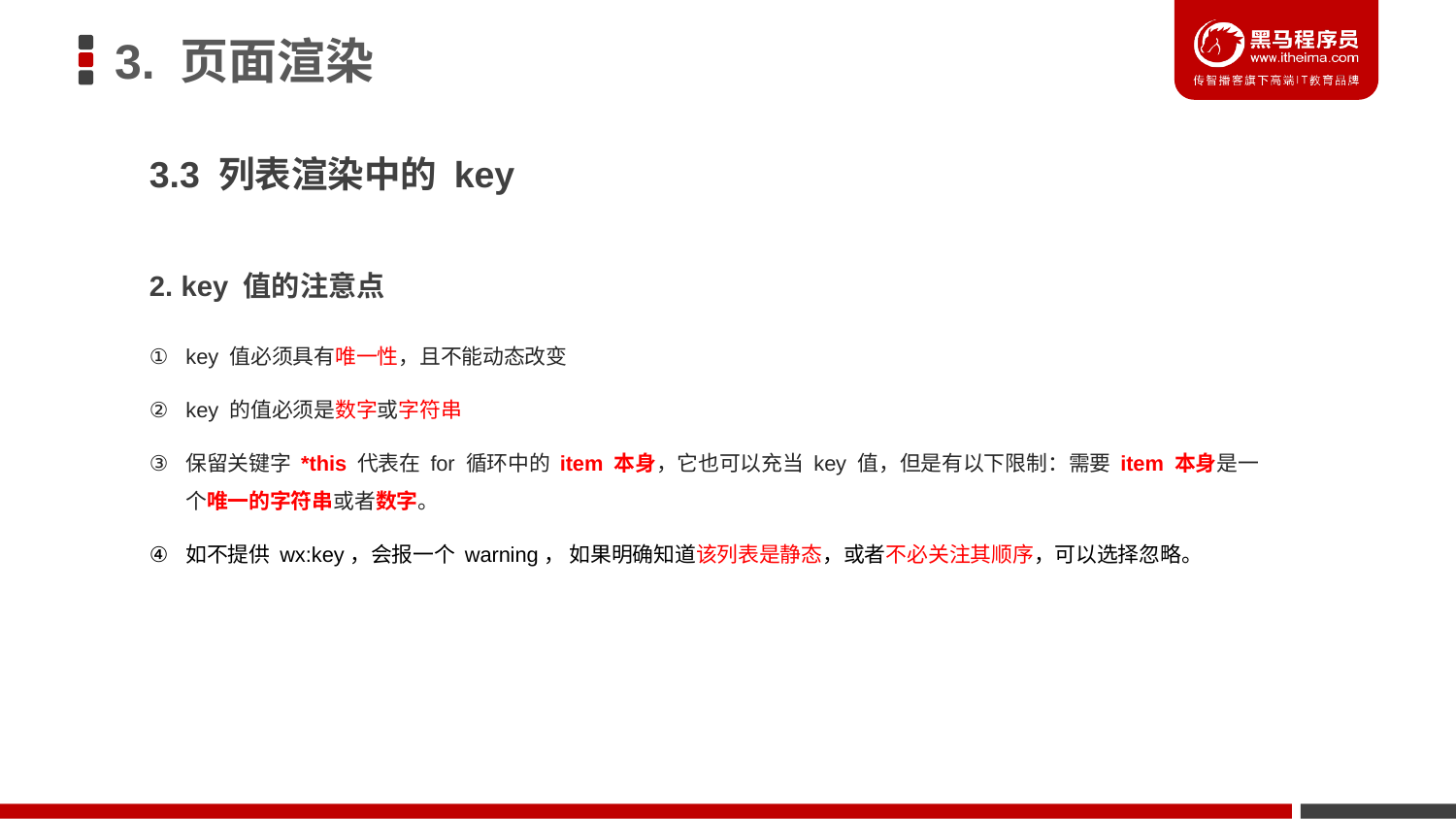

# 3. 页面渲染
3.3 列表渲染中的 key
2. key 值的注意点
key 值必须具有唯一性，且不能动态改变
key 的值必须是数字或字符串
保留关键字 *this 代表在 for 循环中的 item 本身，它也可以充当 key 值，但是有以下限制：需要 item 本身是一个唯一的字符串或者数字。
如不提供 wx:key，会报一个 warning， 如果明确知道该列表是静态，或者不必关注其顺序，可以选择忽略。